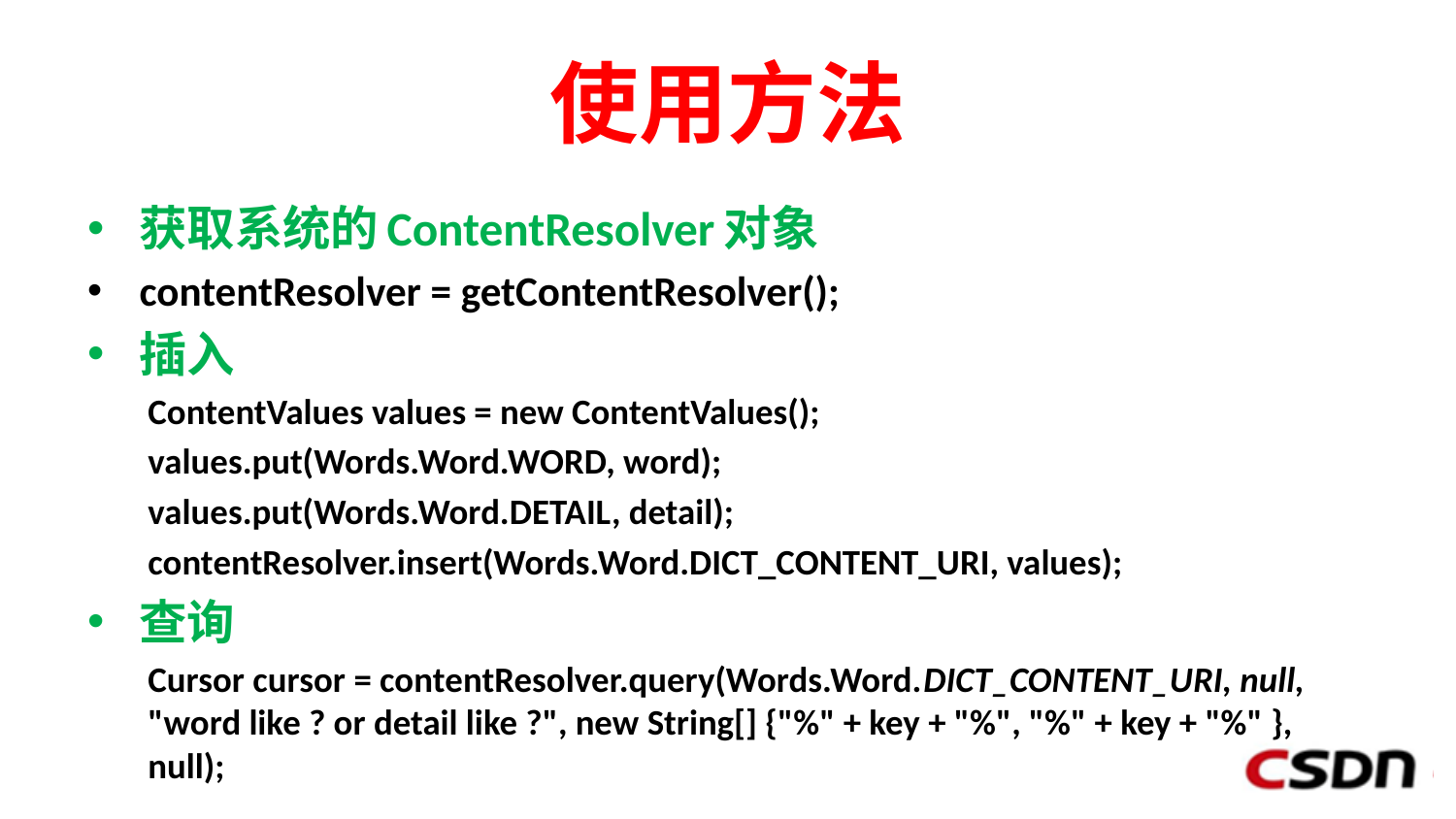

# 使用方法
获取系统的ContentResolver对象
contentResolver = getContentResolver();
插入
ContentValues values = new ContentValues();
values.put(Words.Word.WORD, word);
values.put(Words.Word.DETAIL, detail);
contentResolver.insert(Words.Word.DICT_CONTENT_URI, values);
查询
Cursor cursor = contentResolver.query(Words.Word.DICT_CONTENT_URI, null, "word like ? or detail like ?", new String[] {"%" + key + "%", "%" + key + "%" }, null);